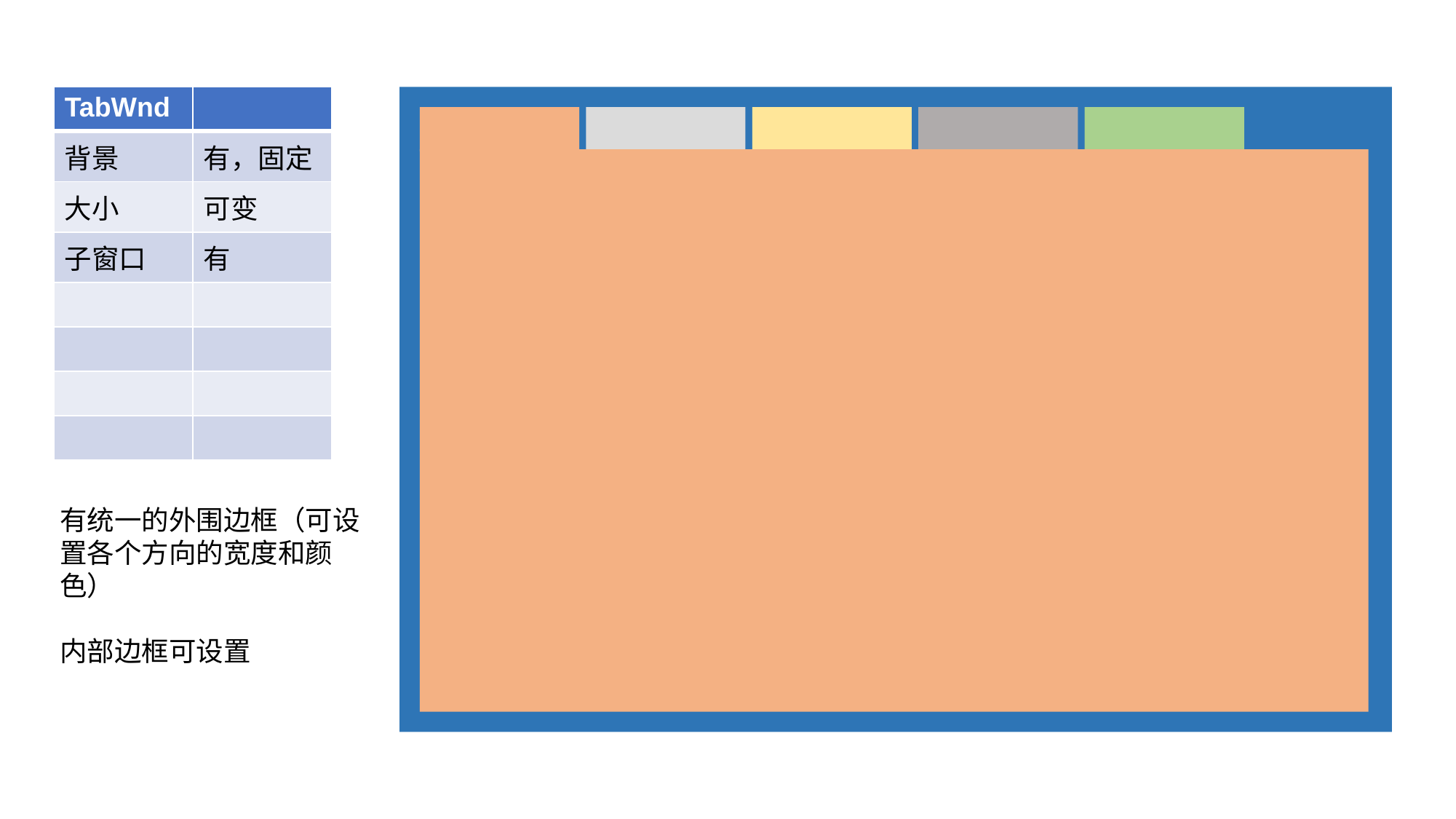

| TabWnd |  |
| --- | --- |
| 背景 | 有，固定 |
| 大小 | 可变 |
| 子窗口 | 有 |
|  |  |
|  |  |
|  |  |
|  |  |

有统一的外围边框（可设置各个方向的宽度和颜色）

内部边框可设置